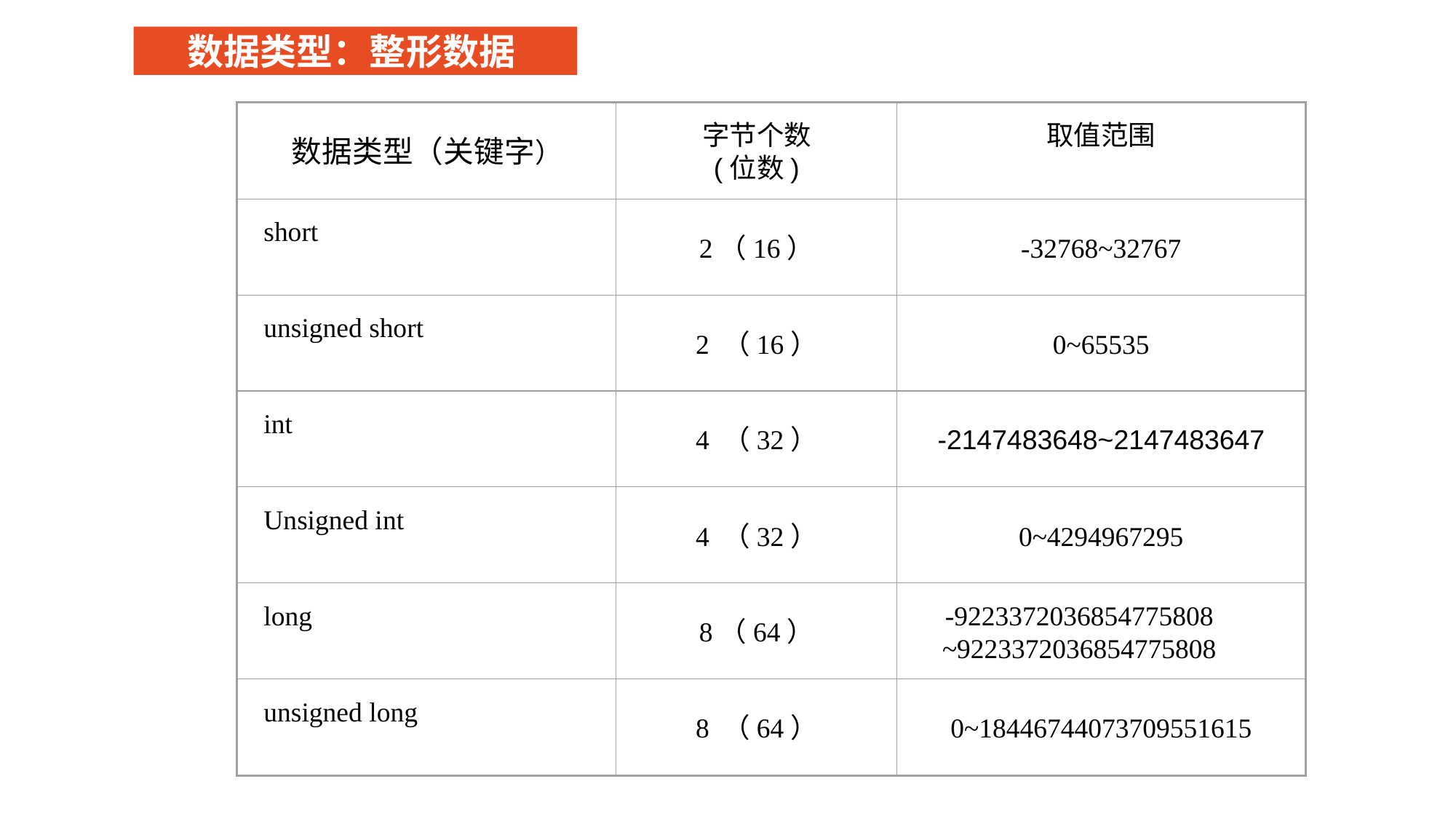

数据类型：整形数据

数据类型（关键字）

字节个数
(位数)

取值范围

short

2（16）

-32768~32767

unsigned short

2 （16）

0~65535

int

4 （32）

-2147483648~2147483647

Unsigned int

4 （32）

0~4294967295

long

8（64）
-9223372036854775808
~9223372036854775808

unsigned long

8 （64）

0~18446744073709551615